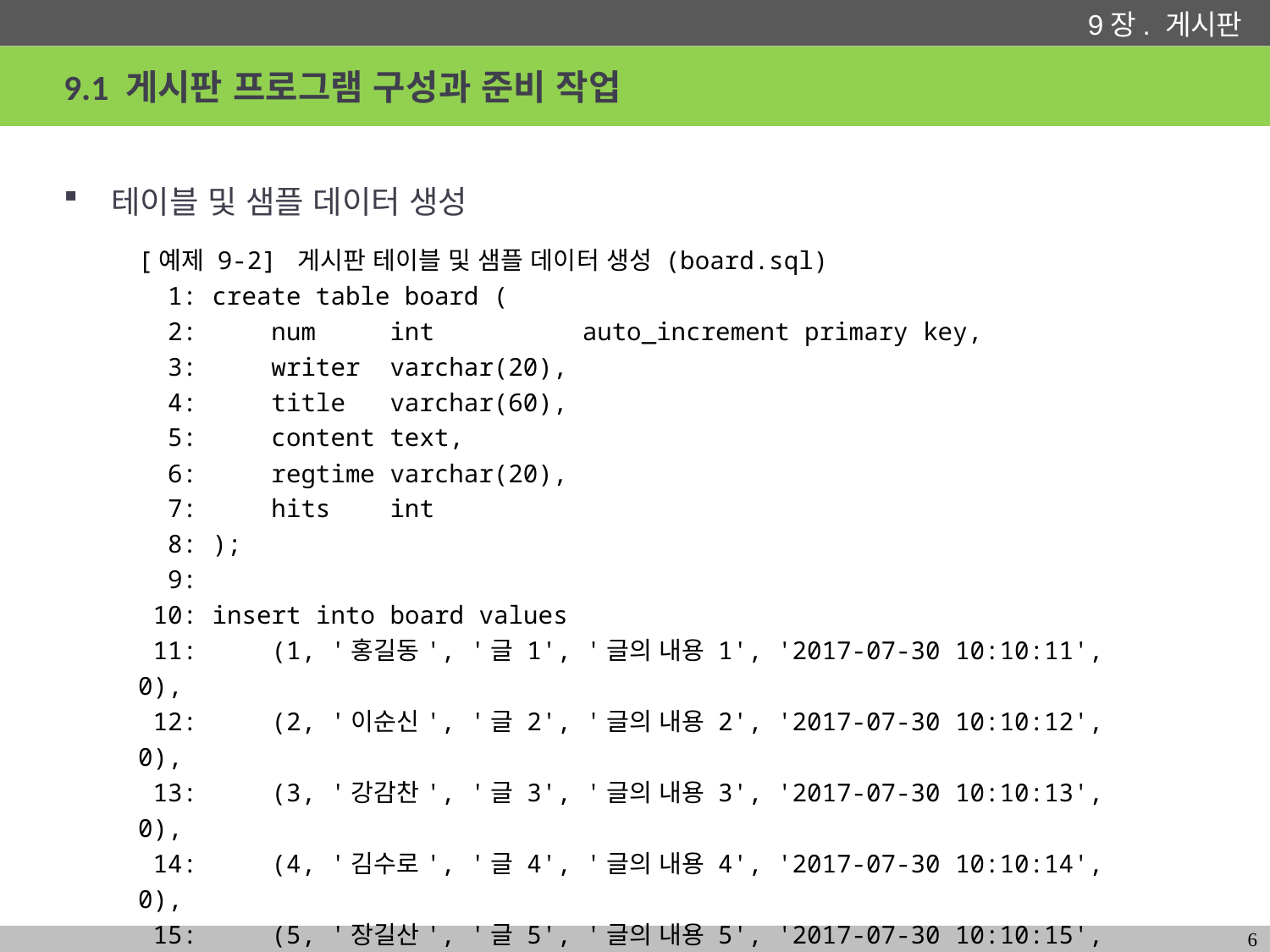

# 9.1 게시판 프로그램 구성과 준비 작업
테이블 및 샘플 데이터 생성
[예제 9-2] 게시판 테이블 및 샘플 데이터 생성 (board.sql)
  1: create table board (
  2:     num     int          auto_increment primary key,
  3:     writer  varchar(20),
  4:     title   varchar(60),
  5:     content text,
  6:     regtime varchar(20),
  7:     hits    int
  8: );
  9:
 10: insert into board values
 11:     (1, '홍길동', '글 1', '글의 내용 1', '2017-07-30 10:10:11', 0),
 12:     (2, '이순신', '글 2', '글의 내용 2', '2017-07-30 10:10:12', 0),
 13:     (3, '강감찬', '글 3', '글의 내용 3', '2017-07-30 10:10:13', 0),
 14:     (4, '김수로', '글 4', '글의 내용 4', '2017-07-30 10:10:14', 0),
 15:     (5, '장길산', '글 5', '글의 내용 5', '2017-07-30 10:10:15', 0),
 16:     (6, '김수로', '글 6', '글의 내용 6', '2017-07-30 10:10:16', 0),
 17:     (7, '홍길동', '글 7', '글의 내용 7', '2017-07-30 10:10:17', 0),
 18:     (8, '이순신', '글 8', '글의 내용 8', '2017-07-30 10:10:18', 0);
6